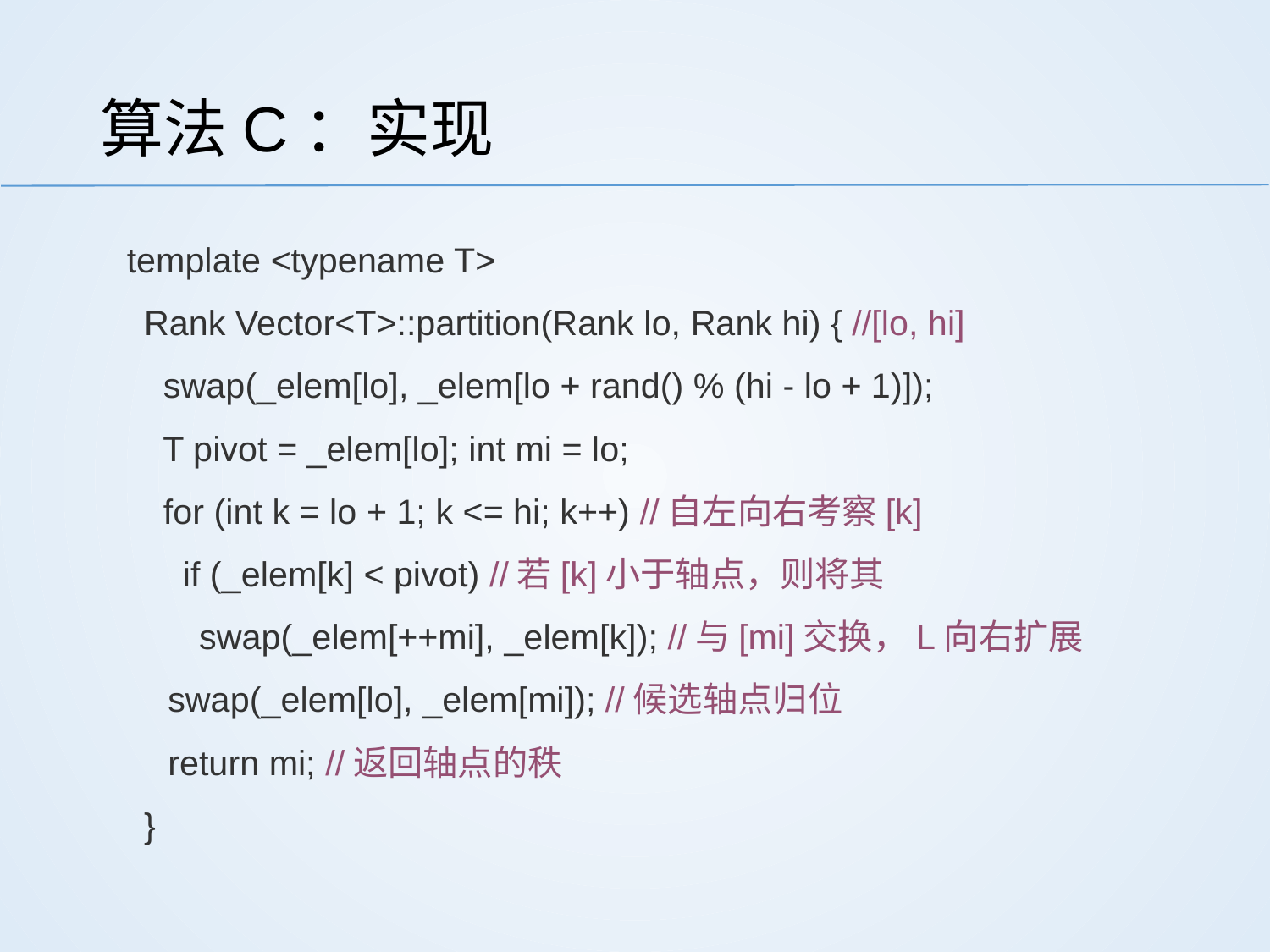

# 算法C：实现
  template <typename T>
Rank Vector<T>::partition(Rank lo, Rank hi) { //[lo, hi]
  swap(_elem[lo], _elem[lo + rand() % (hi - lo + 1)]);
  T pivot = _elem[lo]; int mi = lo;
  for (int k = lo + 1; k <= hi; k++) //自左向右考察[k]
    if (_elem[k] < pivot) //若[k]小于轴点，则将其
      swap(_elem[++mi], _elem[k]); //与[mi]交换，L向右扩展
  swap(_elem[lo], _elem[mi]); //候选轴点归位
  return mi; //返回轴点的秩
}